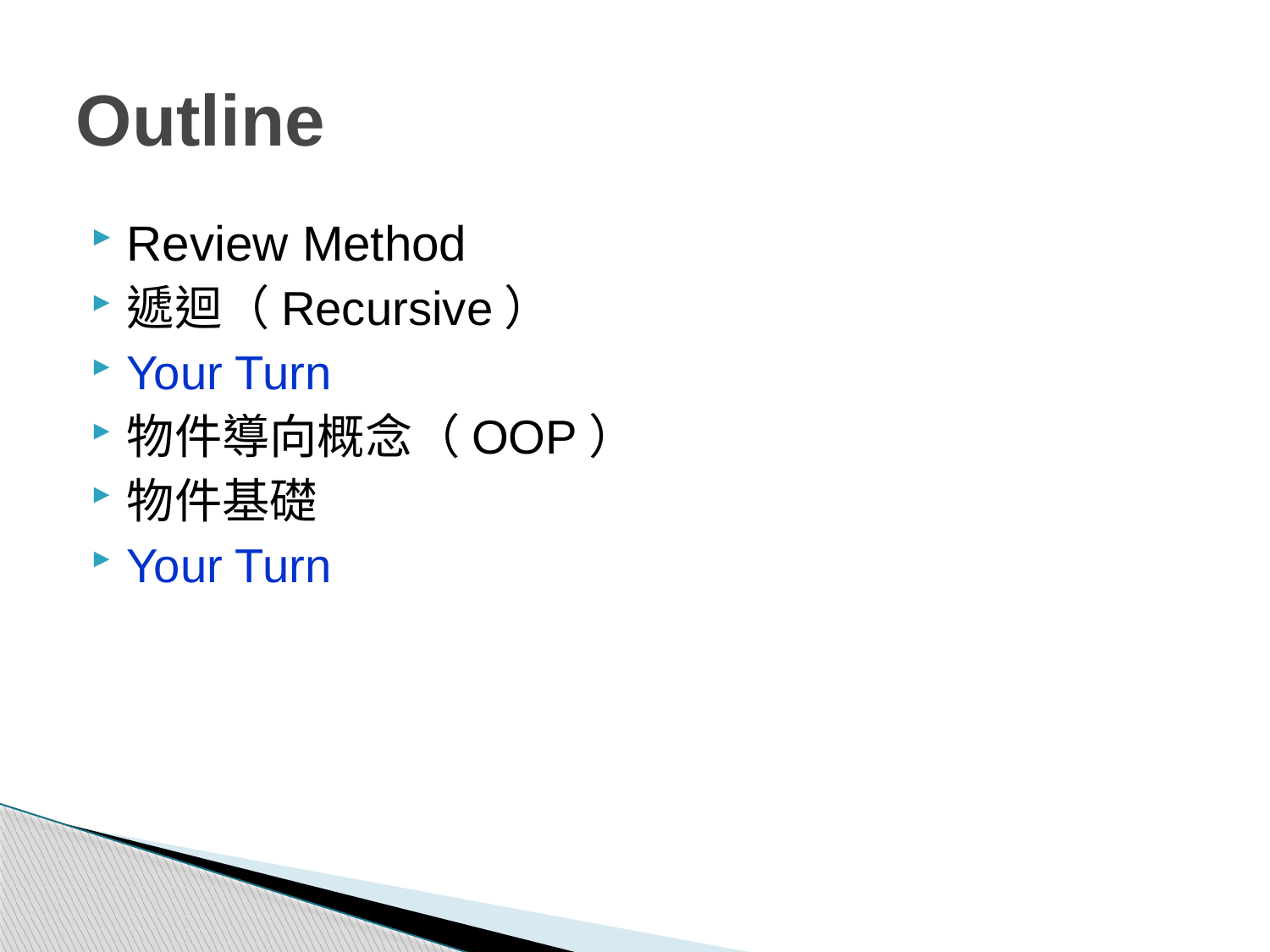

# Outline
Review Method
遞迴（Recursive）
Your Turn
物件導向概念（OOP）
物件基礎
Your Turn